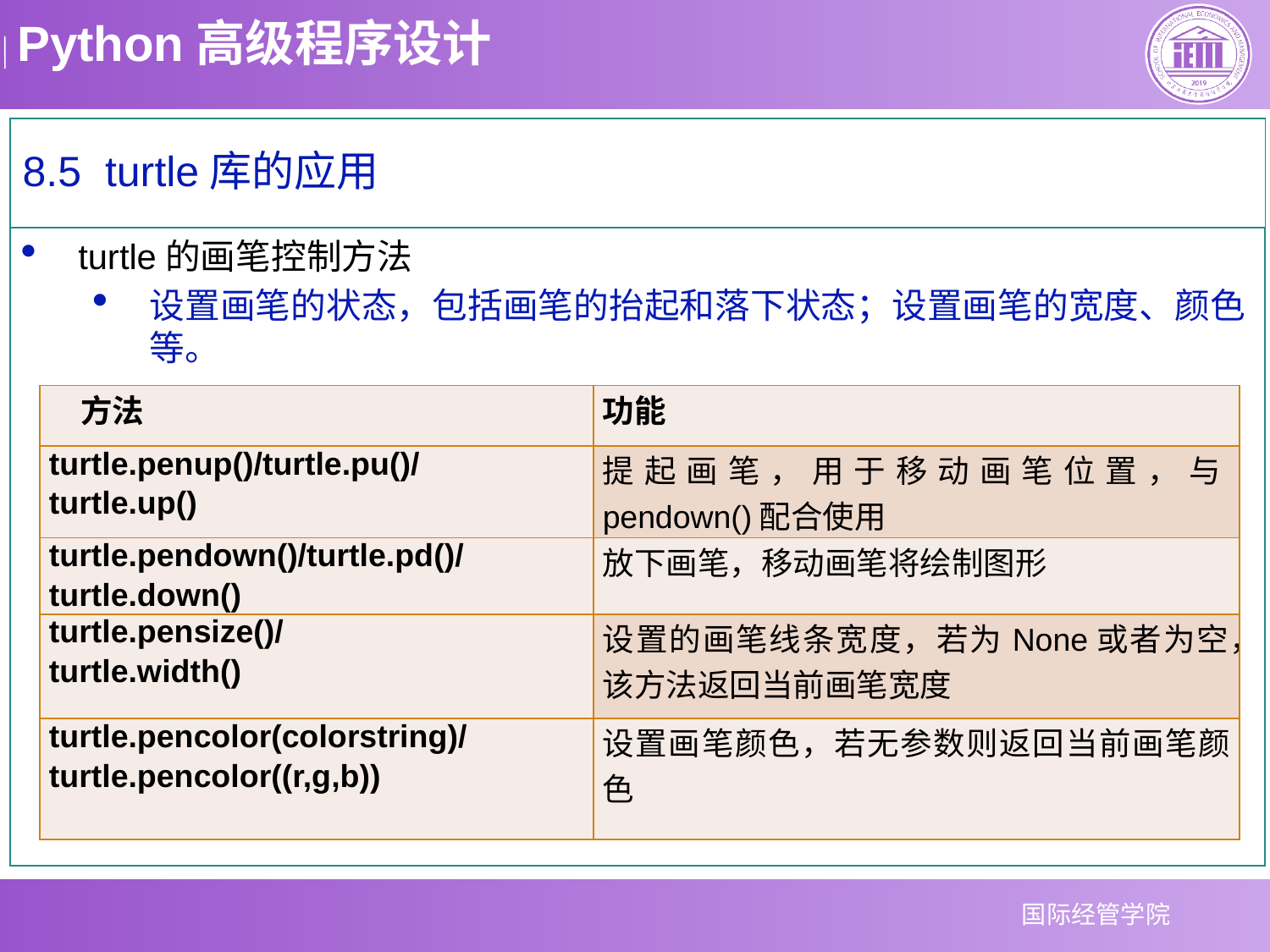

8.5  turtle库的应用
turtle的画笔控制方法
设置画笔的状态，包括画笔的抬起和落下状态；设置画笔的宽度、颜色等。
| 方法 | 功能 |
| --- | --- |
| turtle.penup()/turtle.pu()/ turtle.up() | 提起画笔，用于移动画笔位置，与pendown()配合使用 |
| turtle.pendown()/turtle.pd()/ turtle.down() | 放下画笔，移动画笔将绘制图形 |
| turtle.pensize()/ turtle.width() | 设置的画笔线条宽度，若为None或者为空，该方法返回当前画笔宽度 |
| turtle.pencolor(colorstring)/ turtle.pencolor((r,g,b)) | 设置画笔颜色，若无参数则返回当前画笔颜色 |